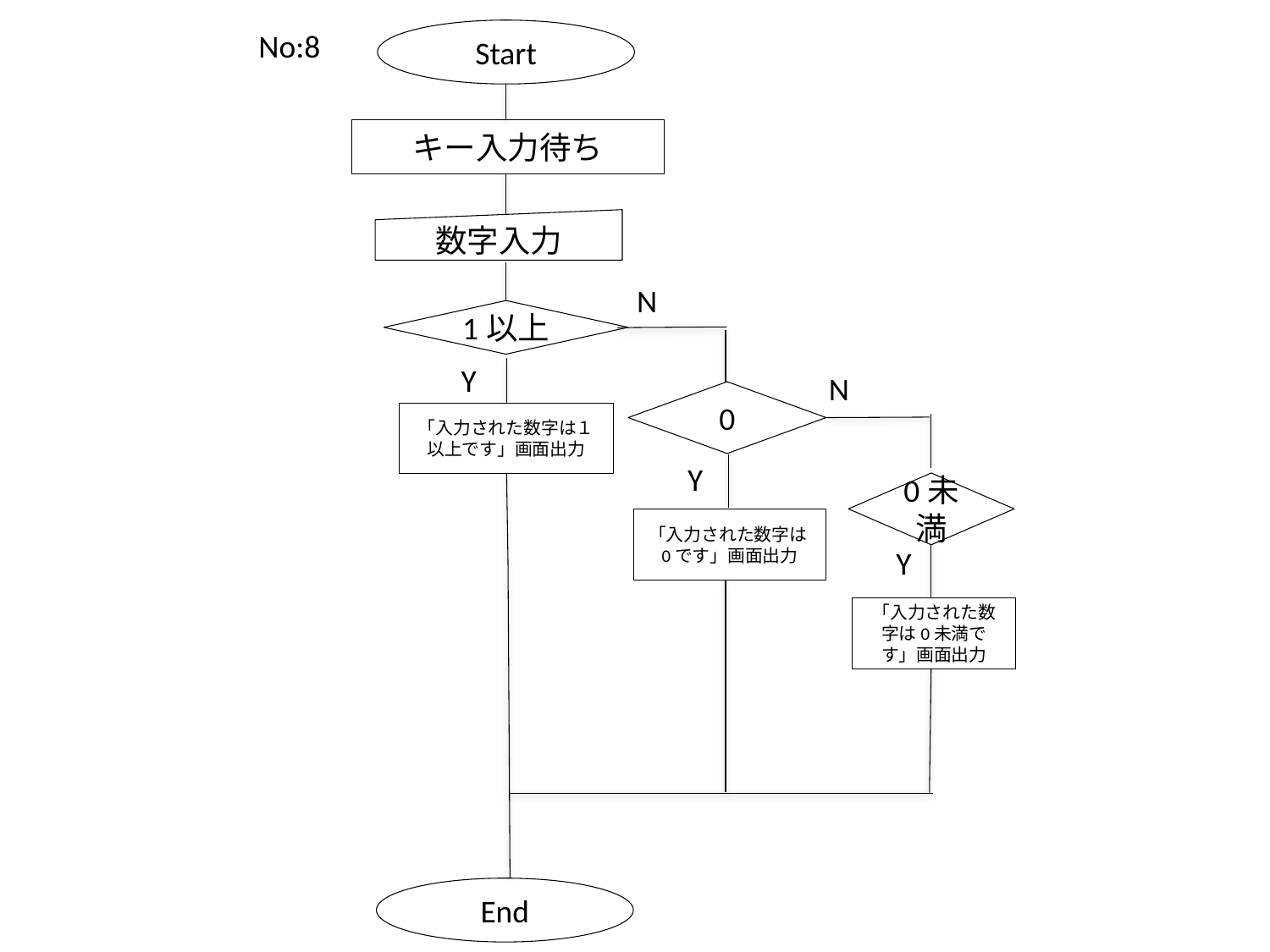

No:8
Start
キー入力待ち
数字入力
N
1以上
Y
N
0
「入力された数字は１以上です」画面出力
Y
0未満
「入力された数字は0です」画面出力
Y
「入力された数字は0未満です」画面出力
End